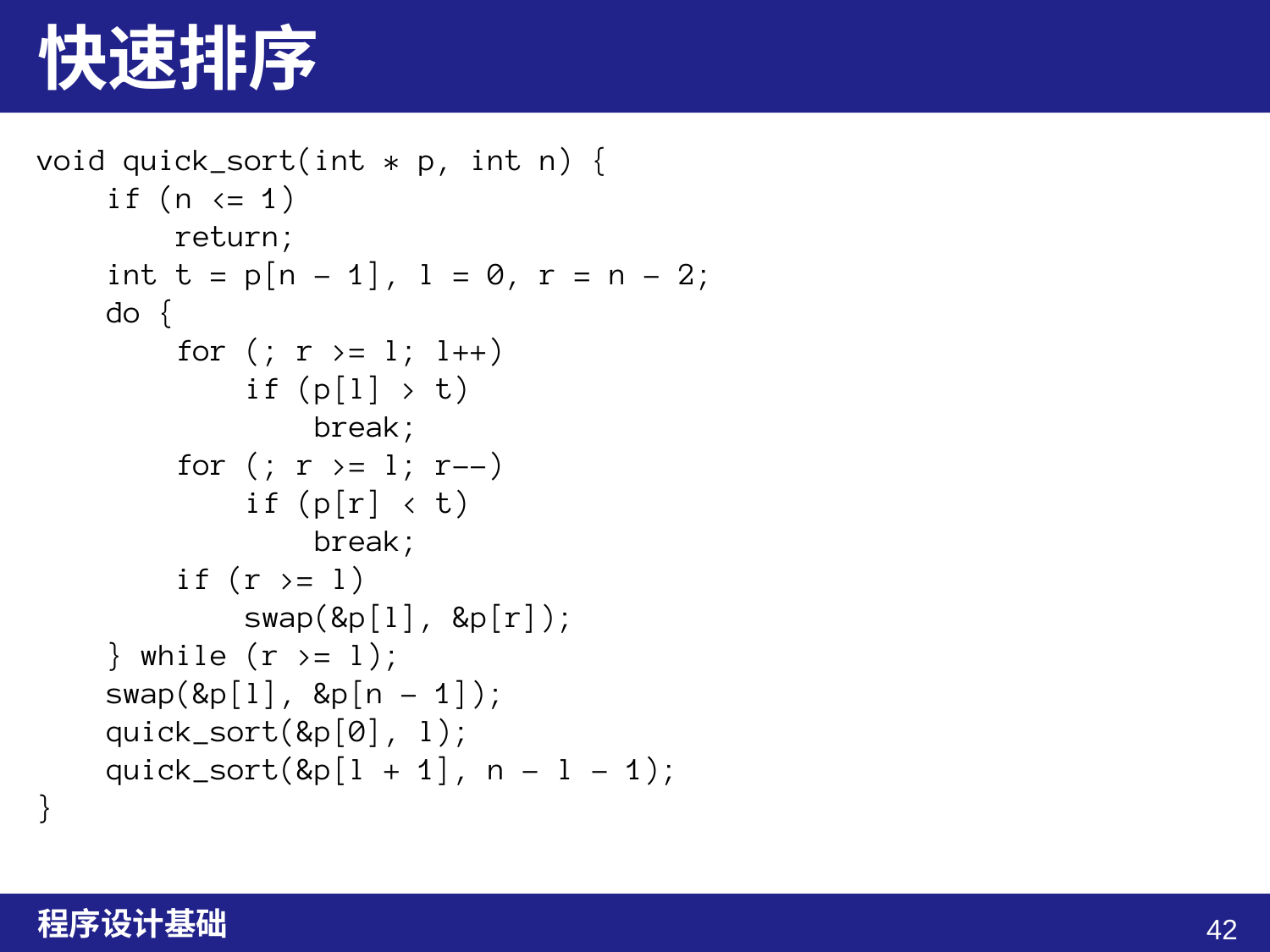

# 快速排序
void quick_sort(int * p, int n) {
    if (n <= 1)
        return;
    int t = p[n - 1], l = 0, r = n - 2;
    do {
        for (; r >= l; l++)
            if (p[l] > t)
                break;
        for (; r >= l; r--)
            if (p[r] < t)
                break;
        if (r >= l)
            swap(&p[l], &p[r]);
    } while (r >= l);
    swap(&p[l], &p[n - 1]);
    quick_sort(&p[0], l);
    quick_sort(&p[l + 1], n - l - 1);
}